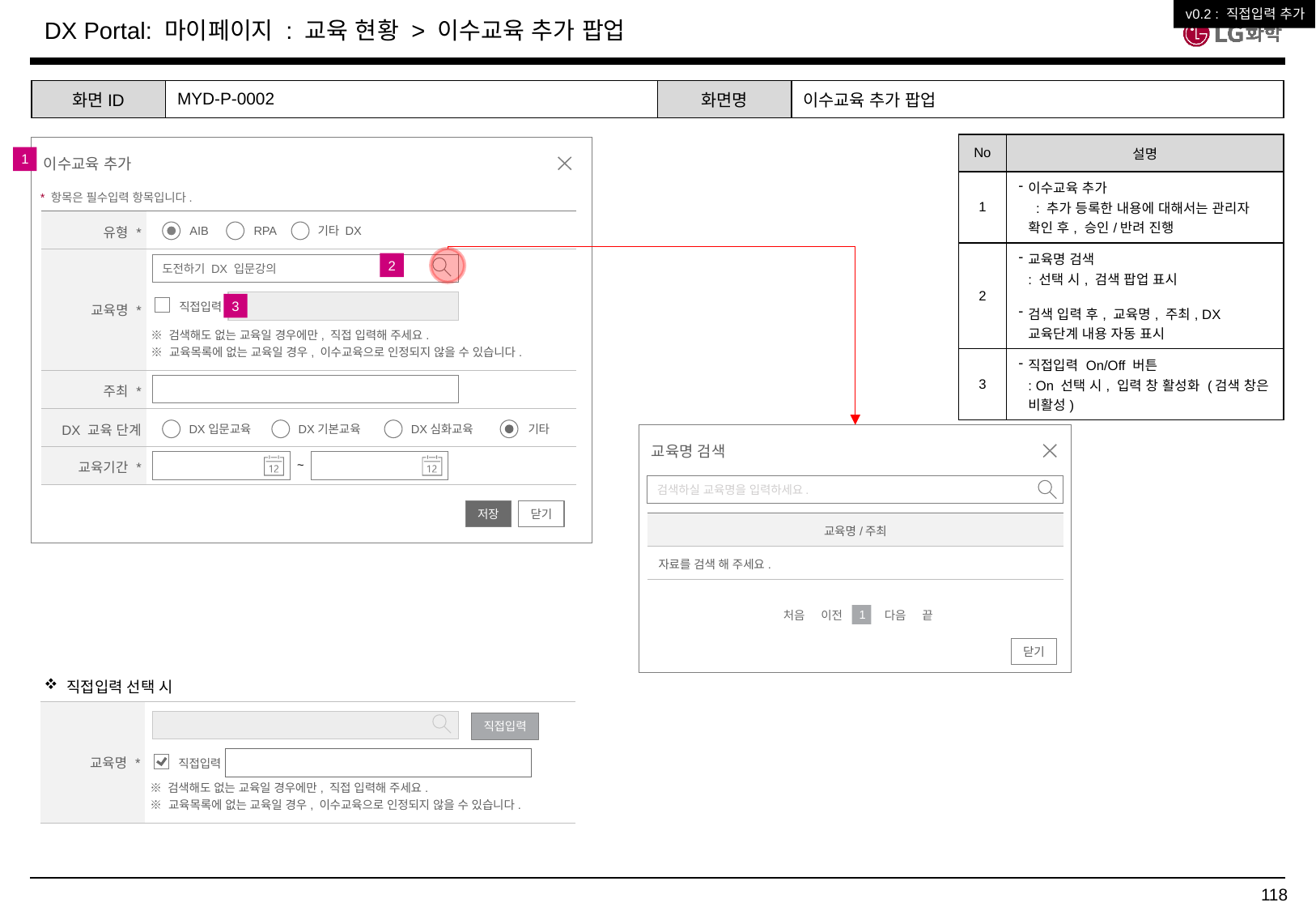

v0.2 : 직접입력 추가
: 마이페이지 : 교육 현황 > 이수교육 추가 팝업
| 화면ID | MYD-P-0002 | 화면명 | 이수교육 추가 팝업 |
| --- | --- | --- | --- |
| No | 설명 |
| --- | --- |
| 1 | 이수교육 추가 : 추가 등록한 내용에 대해서는 관리자 확인 후, 승인/반려 진행 |
| 2 | 교육명 검색 : 선택 시, 검색 팝업 표시 검색 입력 후, 교육명, 주최, DX교육단계 내용 자동 표시 |
| 3 | 직접입력 On/Off 버튼 : On 선택 시, 입력 창 활성화 (검색 창은 비활성) |

1
이수교육 추가

* 항목은 필수입력 항목입니다.
| 유형 \* |  |
| --- | --- |
| 교육명 \* | ※ 검색해도 없는 교육일 경우에만, 직접 입력해 주세요. ※ 교육목록에 없는 교육일 경우, 이수교육으로 인정되지 않을 수 있습니다. |
| 주최 \* |  |
| DX 교육 단계 |  |
| 교육기간 \* |  |
AIB

RPA

기타 DX

2
도전하기 DX 입문강의

3
직접입력

DX입문교육

DX기본교육

DX심화교육

기타

교육명 검색

~

검색하실 교육명을 입력하세요.

저장
닫기
| 교육명/주최 |
| --- |
| 자료를 검색 해 주세요. |
처음     이전
다음     끝
1
닫기
직접입력 선택 시
| 교육명 \* | ※ 검색해도 없는 교육일 경우에만, 직접 입력해 주세요. ※ 교육목록에 없는 교육일 경우, 이수교육으로 인정되지 않을 수 있습니다. |
| --- | --- |

직접입력

직접입력